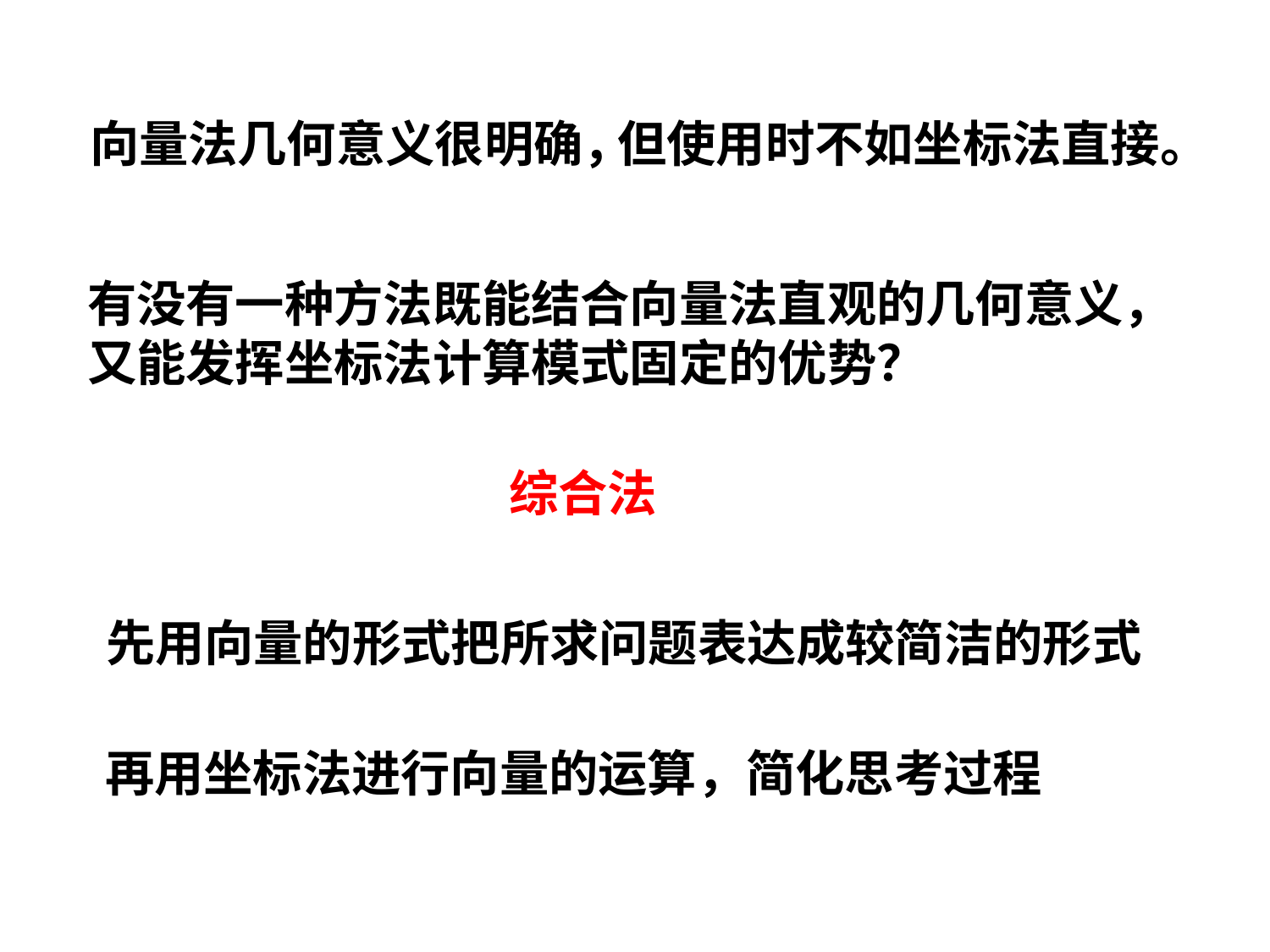

向量法几何意义很明确，
但使用时不如坐标法直接。
有没有一种方法既能结合向量法直观的几何意义，又能发挥坐标法计算模式固定的优势？
综合法
先用向量的形式把所求问题表达成较简洁的形式
再用坐标法进行向量的运算，简化思考过程